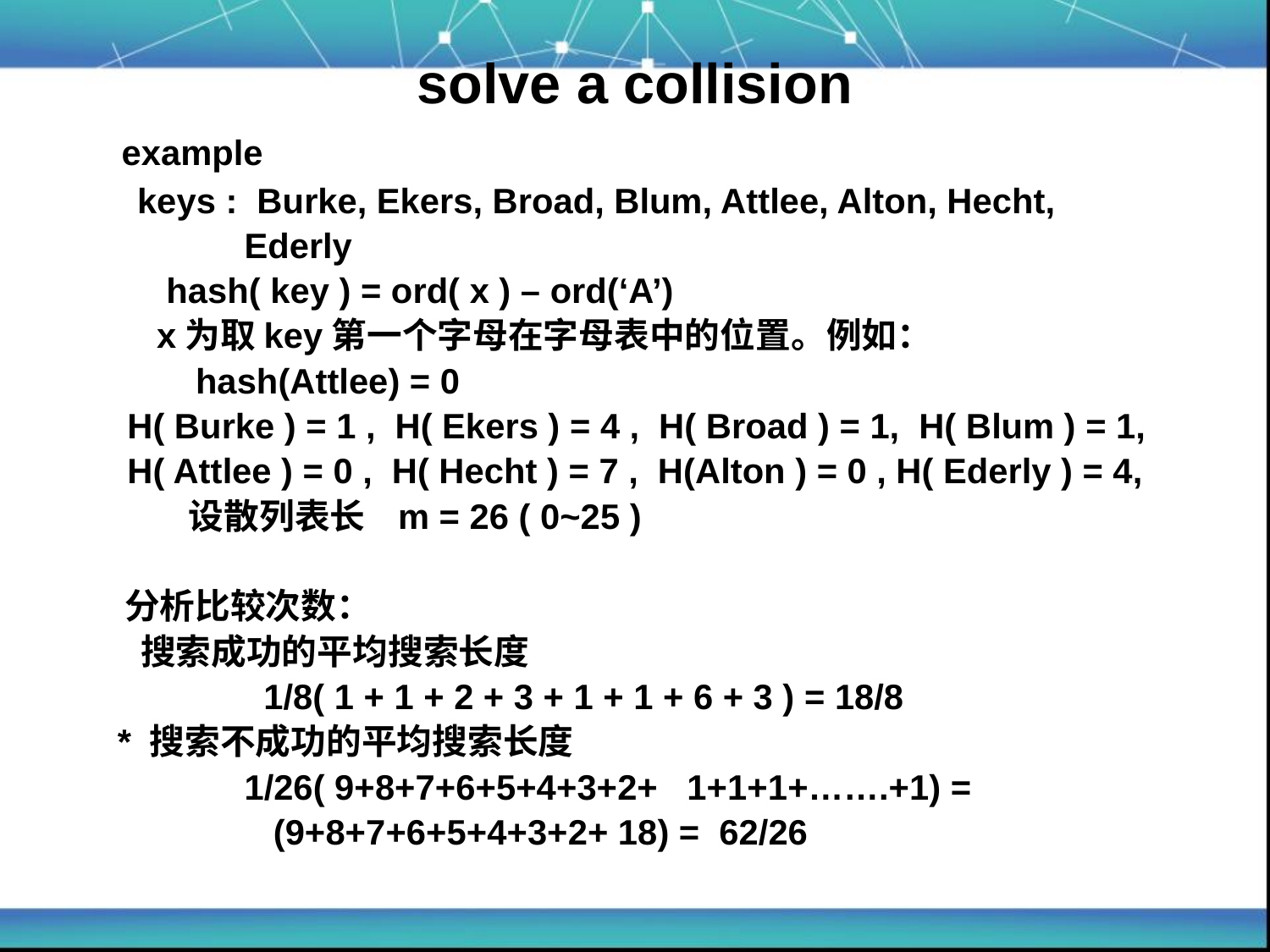

solve a collision
 example
   keys :  Burke, Ekers, Broad, Blum, Attlee, Alton, Hecht,
              Ederly
      hash( key ) = ord( x ) – ord(‘A’)
     x为取key第一个字母在字母表中的位置。例如：
         hash(Attlee) = 0
  H( Burke ) = 1 ,  H( Ekers ) = 4 ,  H( Broad ) = 1,  H( Blum ) = 1,
  H( Attlee ) = 0 ,  H( Hecht ) = 7 ,  H(Alton ) = 0 , H( Ederly ) = 4,
         设散列表长   m = 26 ( 0~25 )

 分析比较次数：
   搜索成功的平均搜索长度
                1/8( 1 + 1 + 2 + 3 + 1 + 1 + 6 + 3 ) = 18/8
 * 搜索不成功的平均搜索长度
              1/26( 9+8+7+6+5+4+3+2+   1+1+1+…….+1) =
                 (9+8+7+6+5+4+3+2+ 18) =  62/26